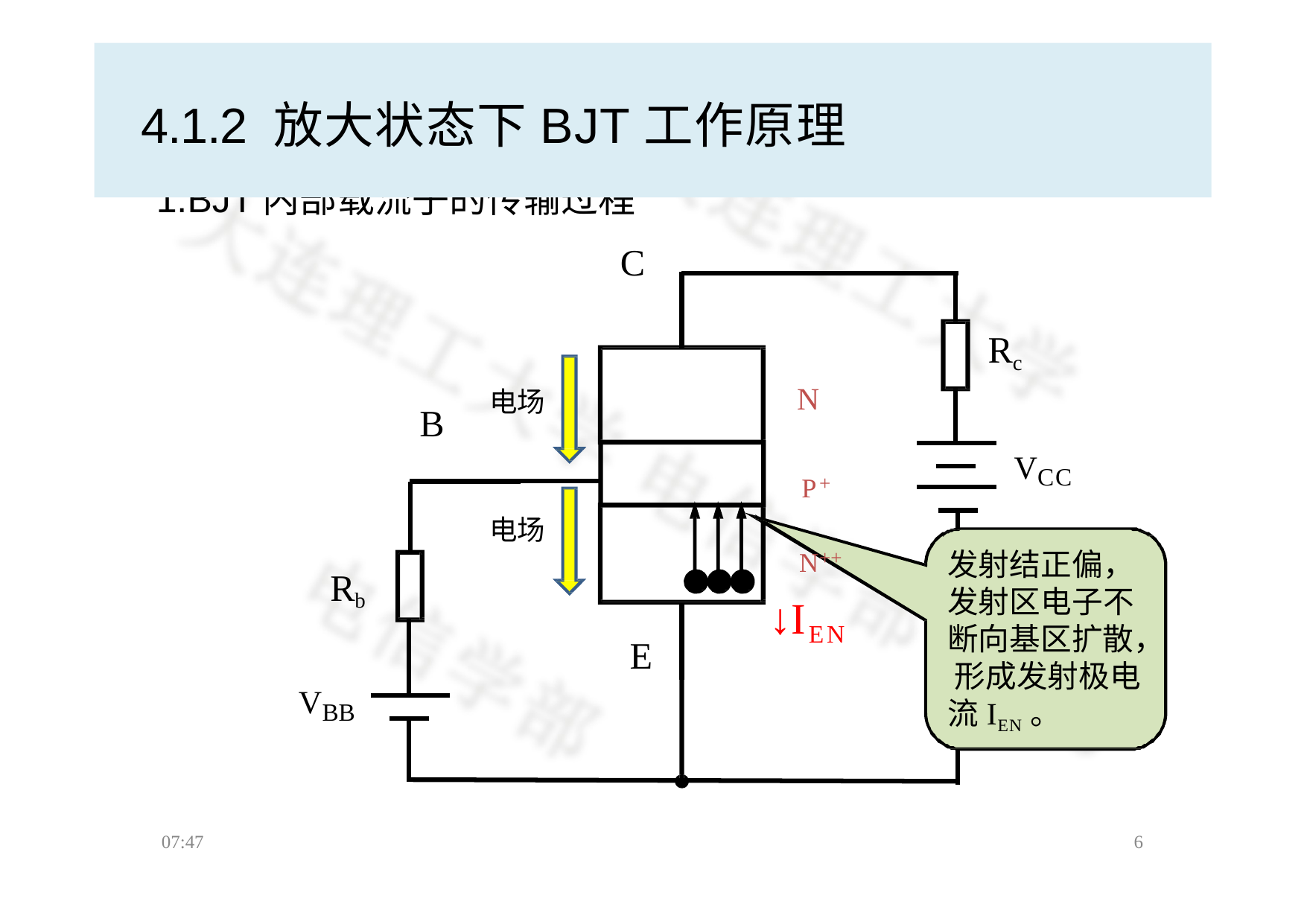

# 4.1.2 放大状态下BJT工作原理
1.BJT内部载流子的传输过程
C

Rc

N
电场

B

P+
VCC

电场

N++
↓IEN
发射结正偏，  发射区电子不  断向基区扩散，  形成发射极电  流IEN。

Rb

E

VBB

07:47
6